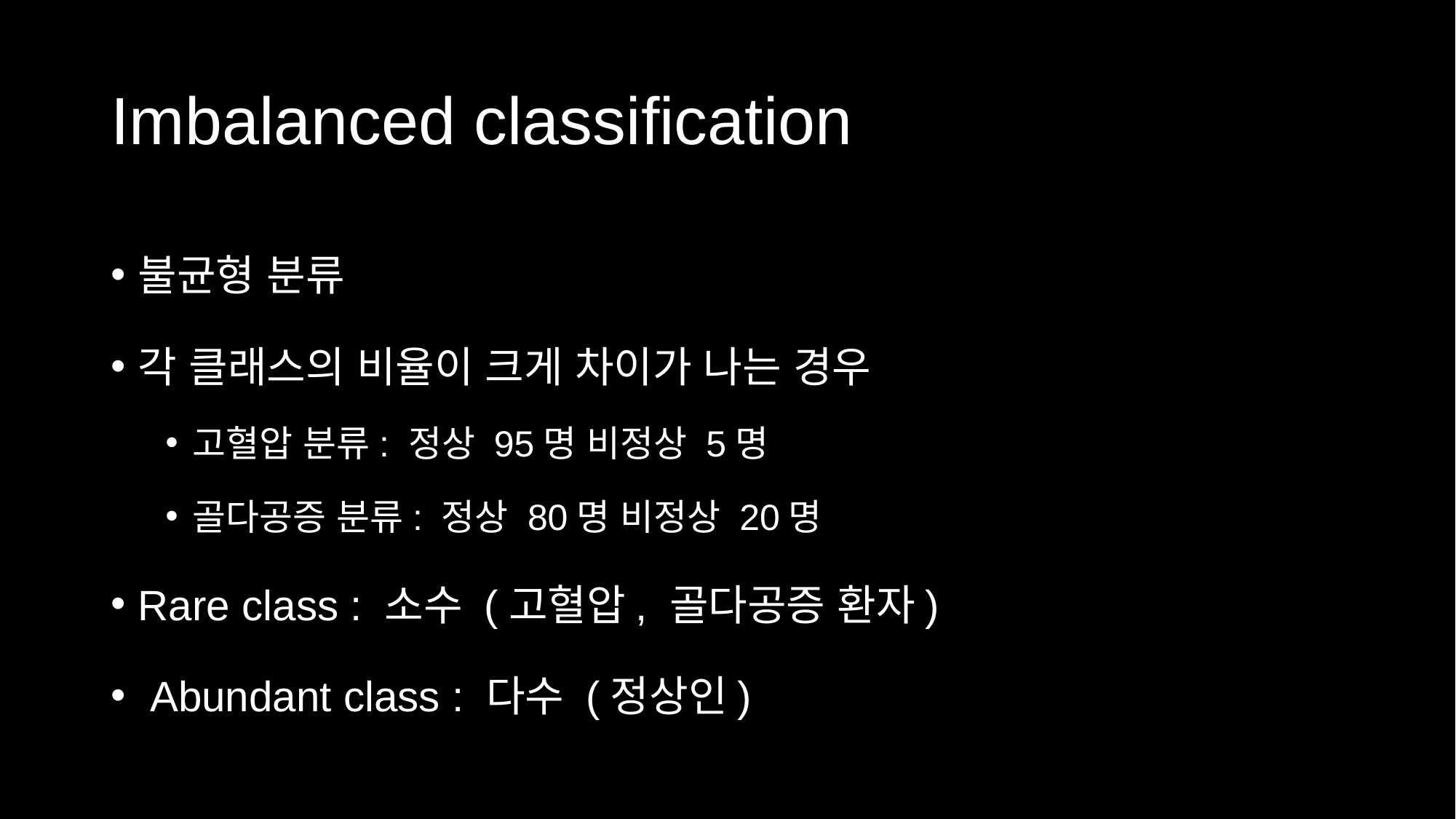

# Imbalanced classification
불균형 분류
각 클래스의 비율이 크게 차이가 나는 경우
고혈압 분류: 정상 95명 비정상 5명
골다공증 분류: 정상 80명 비정상 20명
Rare class : 소수 (고혈압, 골다공증 환자)
 Abundant class : 다수 (정상인)